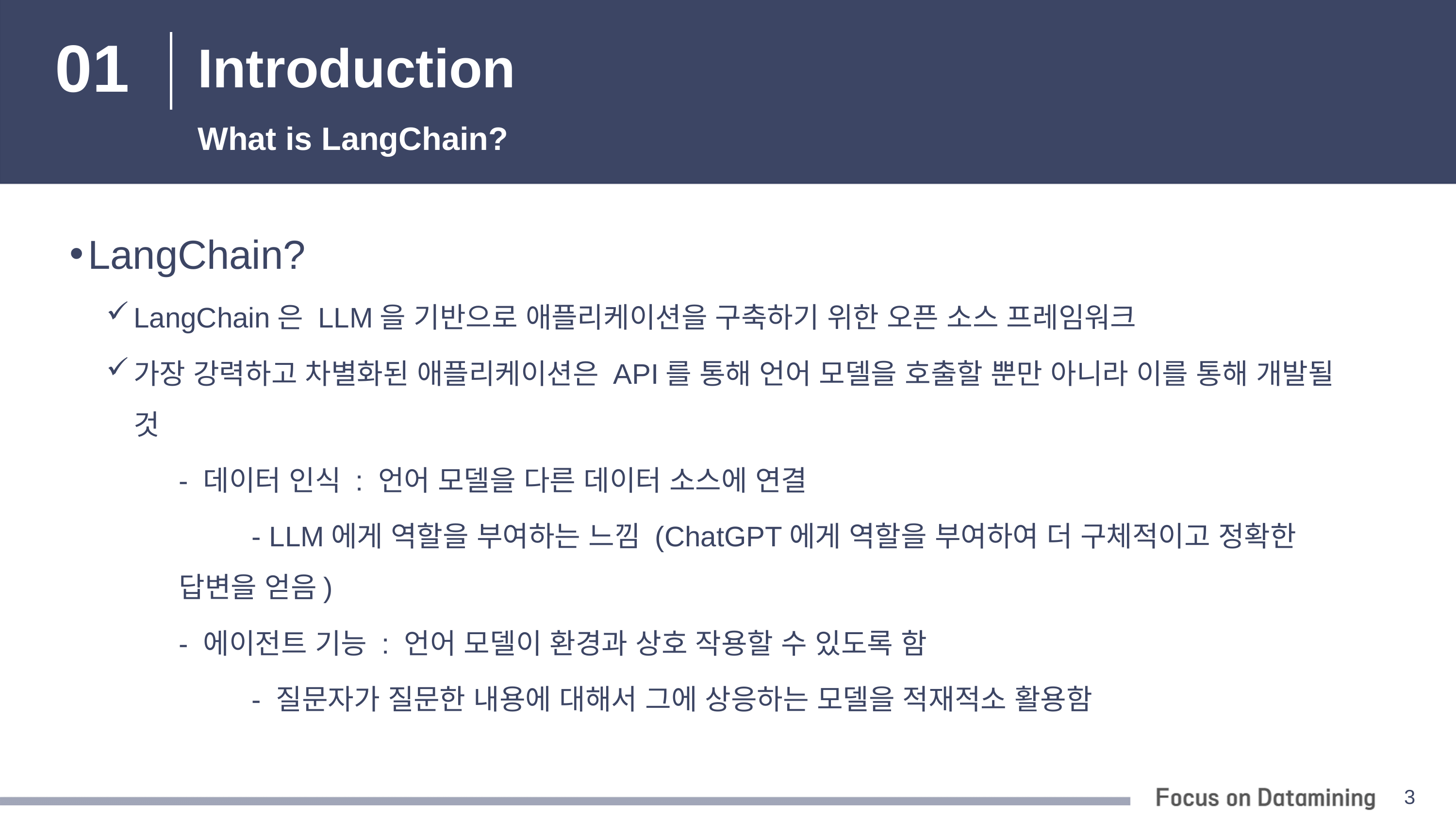

01
# Introduction
What is LangChain?
LangChain?
LangChain은 LLM을 기반으로 애플리케이션을 구축하기 위한 오픈 소스 프레임워크
가장 강력하고 차별화된 애플리케이션은 API를 통해 언어 모델을 호출할 뿐만 아니라 이를 통해 개발될 것
	- 데이터 인식 : 언어 모델을 다른 데이터 소스에 연결
		- LLM에게 역할을 부여하는 느낌 (ChatGPT에게 역할을 부여하여 더 구체적이고 정확한 		답변을 얻음)
	- 에이전트 기능 : 언어 모델이 환경과 상호 작용할 수 있도록 함
		- 질문자가 질문한 내용에 대해서 그에 상응하는 모델을 적재적소 활용함